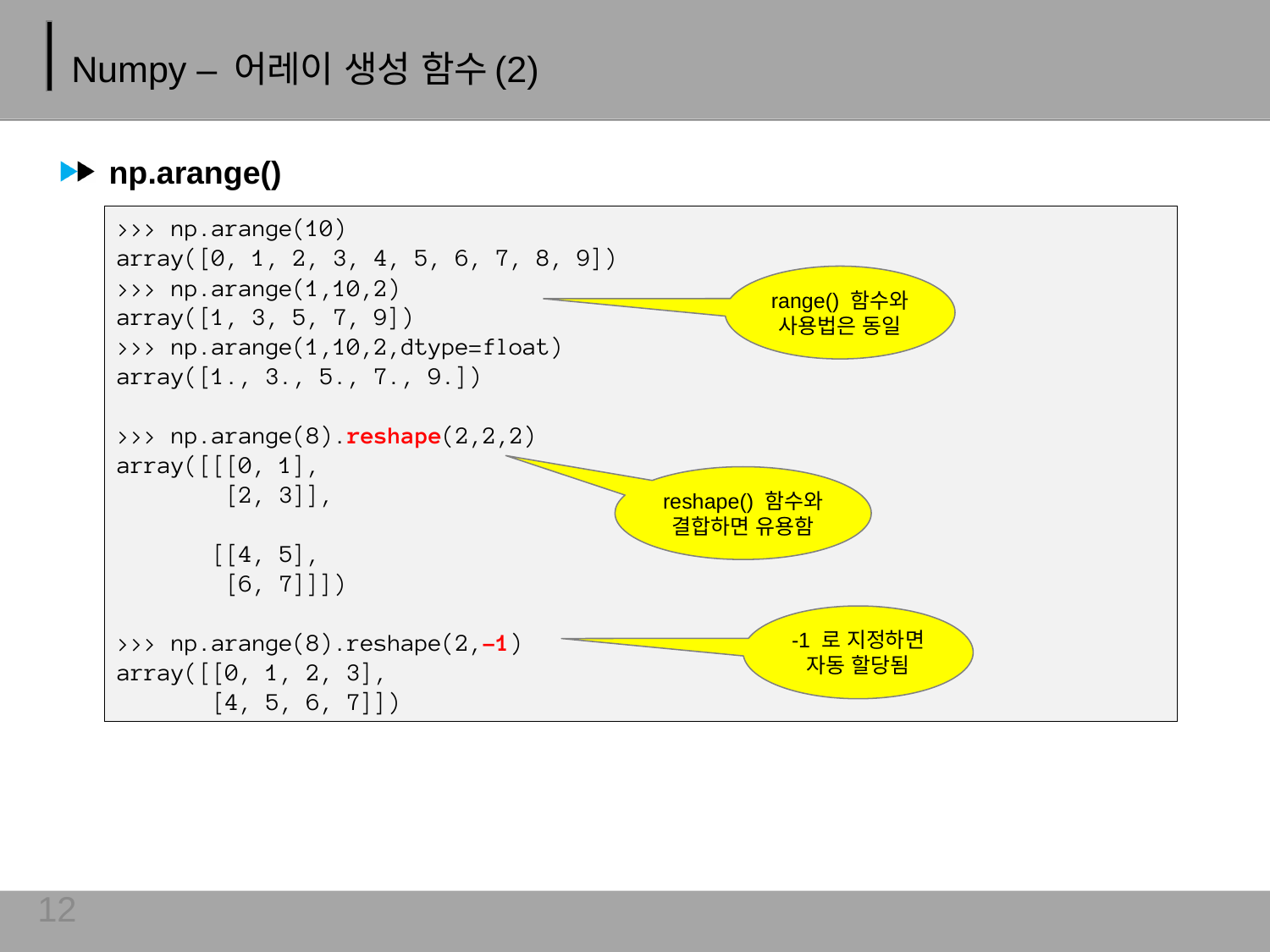

# Numpy – 어레이 생성 함수(2)
np.arange()
>>> np.arange(10)
array([0, 1, 2, 3, 4, 5, 6, 7, 8, 9])
>>> np.arange(1,10,2)
array([1, 3, 5, 7, 9])
>>> np.arange(1,10,2,dtype=float)
array([1., 3., 5., 7., 9.])

>>> np.arange(8).reshape(2,2,2)
array([[[0, 1],
        [2, 3]],

       [[4, 5],
        [6, 7]]])

>>> np.arange(8).reshape(2,-1)
array([[0, 1, 2, 3],
       [4, 5, 6, 7]])
range() 함수와
사용법은 동일
reshape() 함수와
결합하면 유용함
-1 로 지정하면
자동 할당됨
12